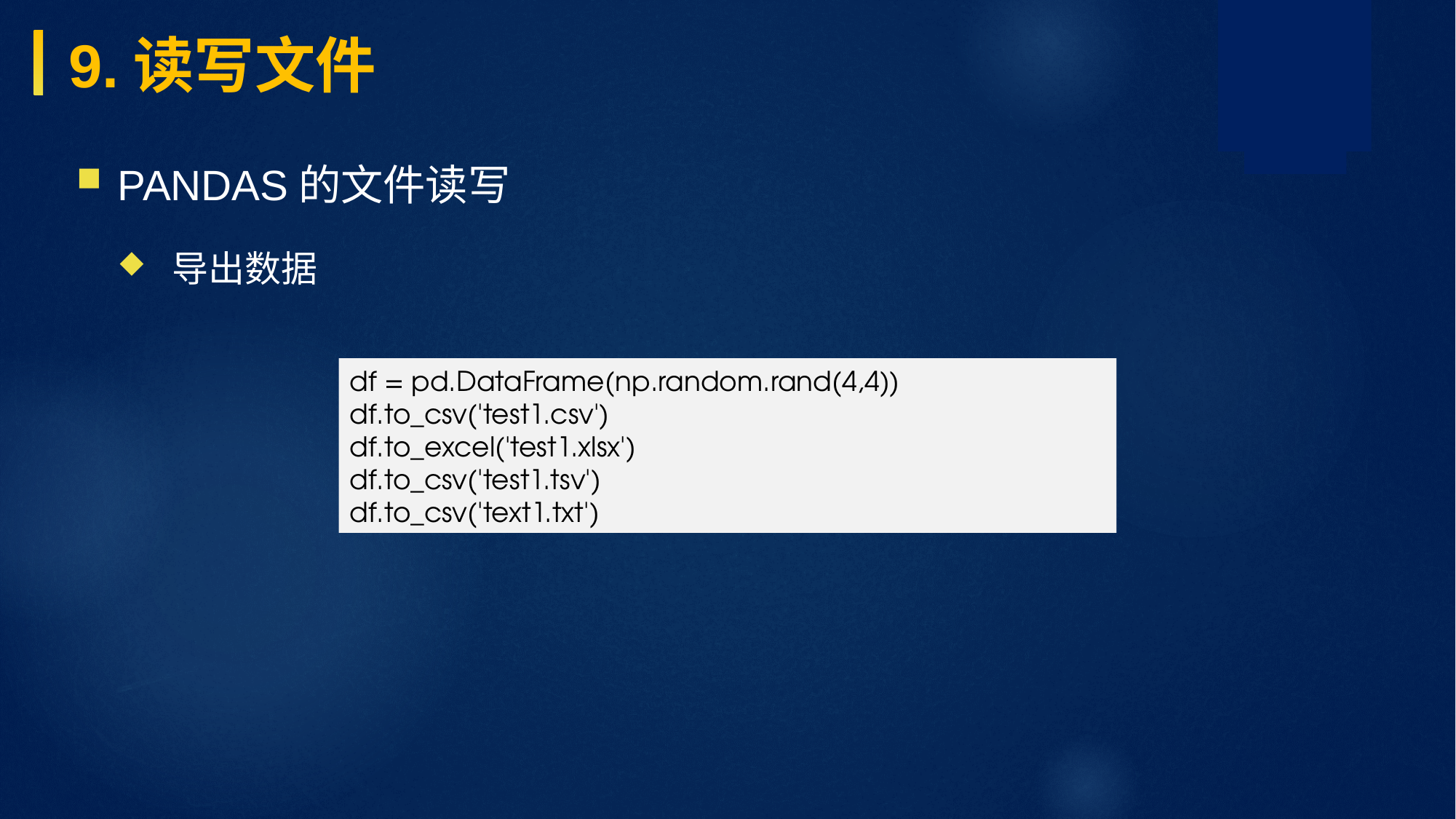

9.读写文件
Pandas的文件读写
导出数据

df = pd.DataFrame(np.random.rand(4,4))
df.to_csv('test1.csv')
df.to_excel('test1.xlsx')
df.to_csv('test1.tsv')
df.to_csv('text1.txt')